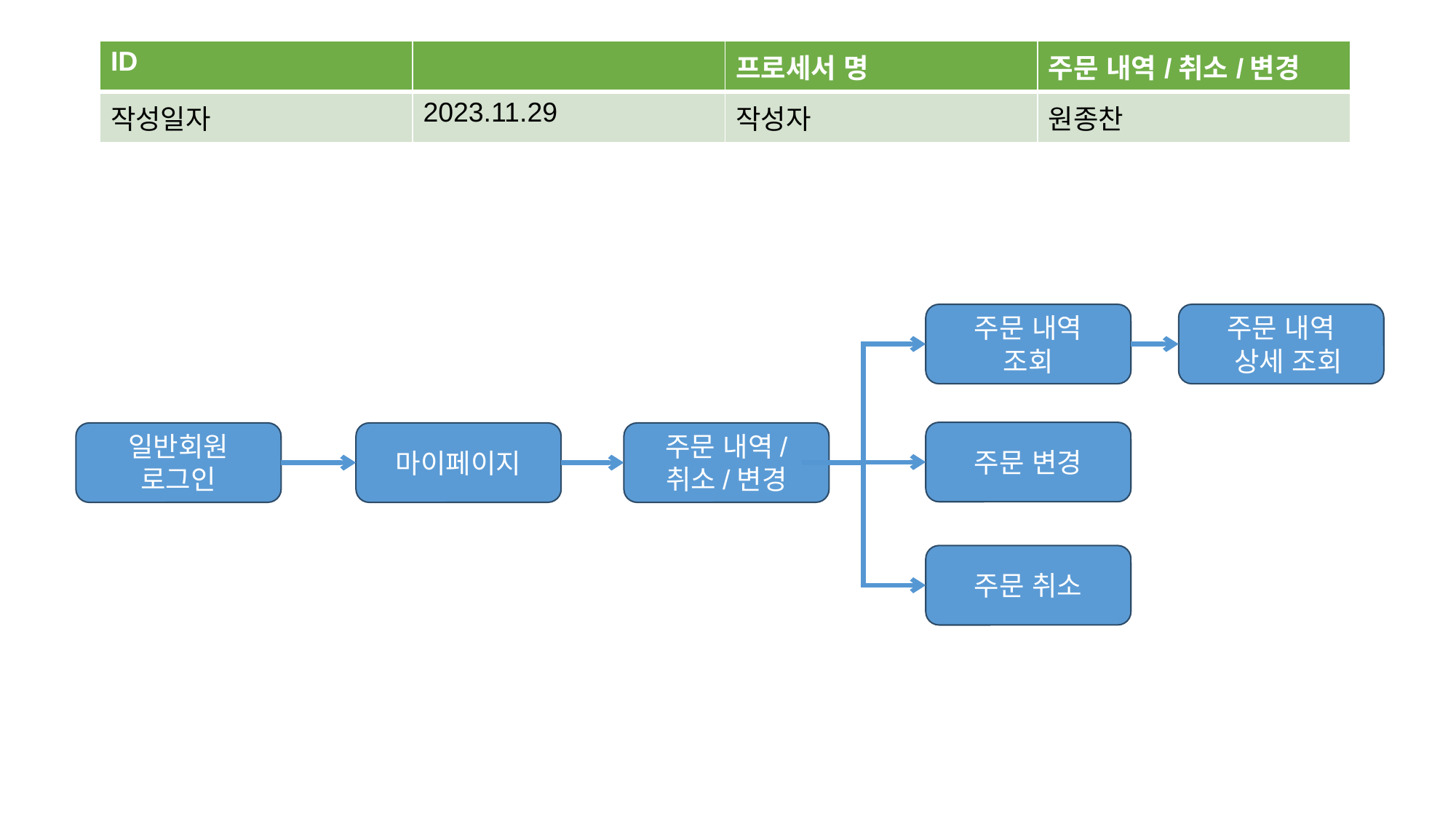

| ID |  | 프로세서 명 | 주문 내역/취소/변경 |
| --- | --- | --- | --- |
| 작성일자 | 2023.11.29 | 작성자 | 원종찬 |
주문 내역
조회
주문 내역
 상세 조회
주문 변경
일반회원
로그인
마이페이지
주문 내역/
취소/변경
주문 취소